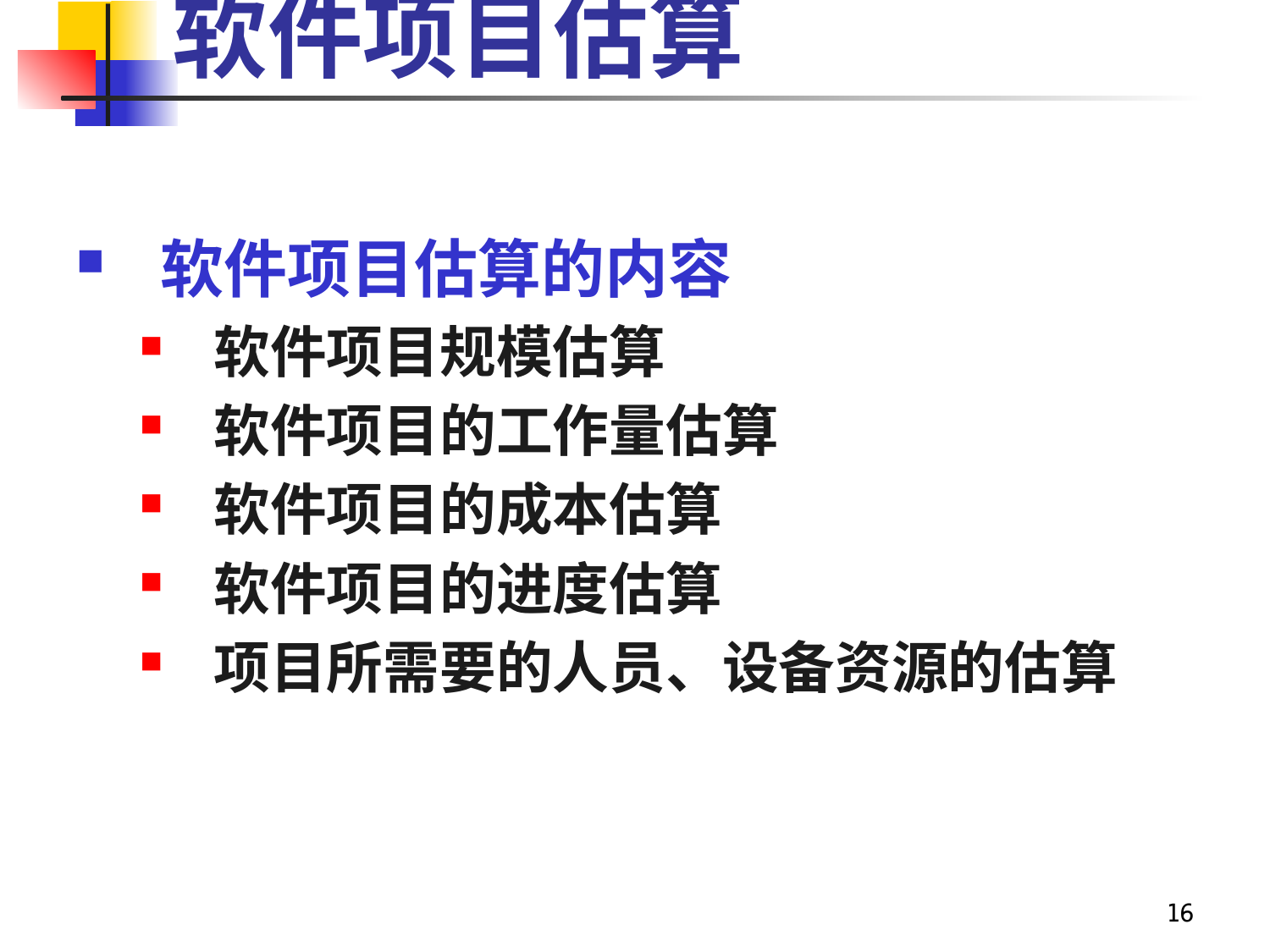

# 软件项目估算
软件项目估算的内容
软件项目规模估算
软件项目的工作量估算
软件项目的成本估算
软件项目的进度估算
项目所需要的人员、设备资源的估算
16